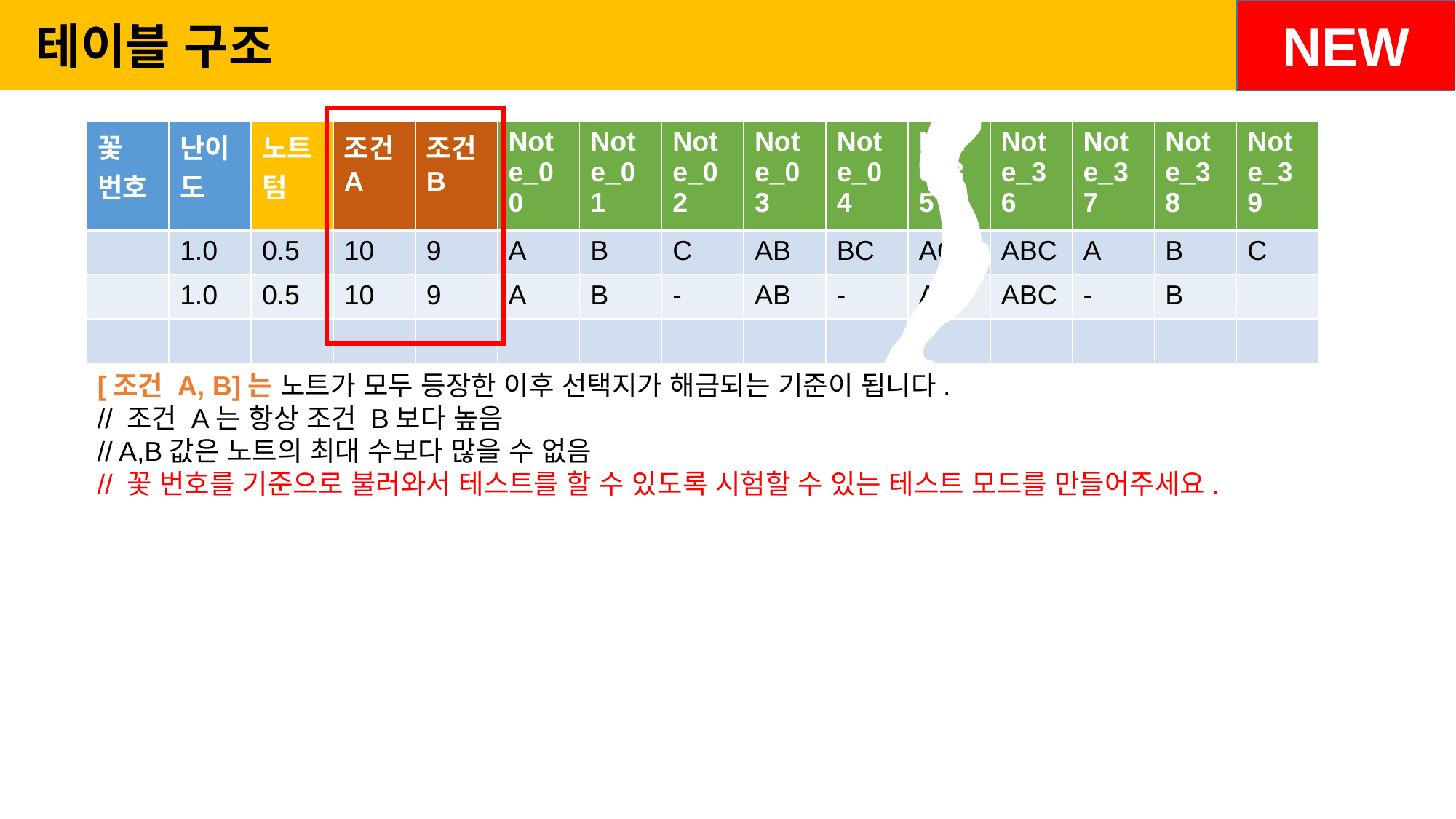

테이블 구조
NEW

| 꽃 번호 | 난이도 | 노트텀 | 조건A | 조건B | Note\_00 | Note\_01 | Note\_02 | Note\_03 | Note\_04 | Note\_35 | Note\_36 | Note\_37 | Note\_38 | Note\_39 |
| --- | --- | --- | --- | --- | --- | --- | --- | --- | --- | --- | --- | --- | --- | --- |
|  | 1.0 | 0.5 | 10 | 9 | A | B | C | AB | BC | AC | ABC | A | B | C |
|  | 1.0 | 0.5 | 10 | 9 | A | B | - | AB | - | AC | ABC | - | B |  |
|  |  |  |  |  |  |  |  |  |  |  |  |  |  |  |
[조건 A, B]는 노트가 모두 등장한 이후 선택지가 해금되는 기준이 됩니다.
// 조건 A는 항상 조건 B보다 높음
// A,B값은 노트의 최대 수보다 많을 수 없음
// 꽃 번호를 기준으로 불러와서 테스트를 할 수 있도록 시험할 수 있는 테스트 모드를 만들어주세요.